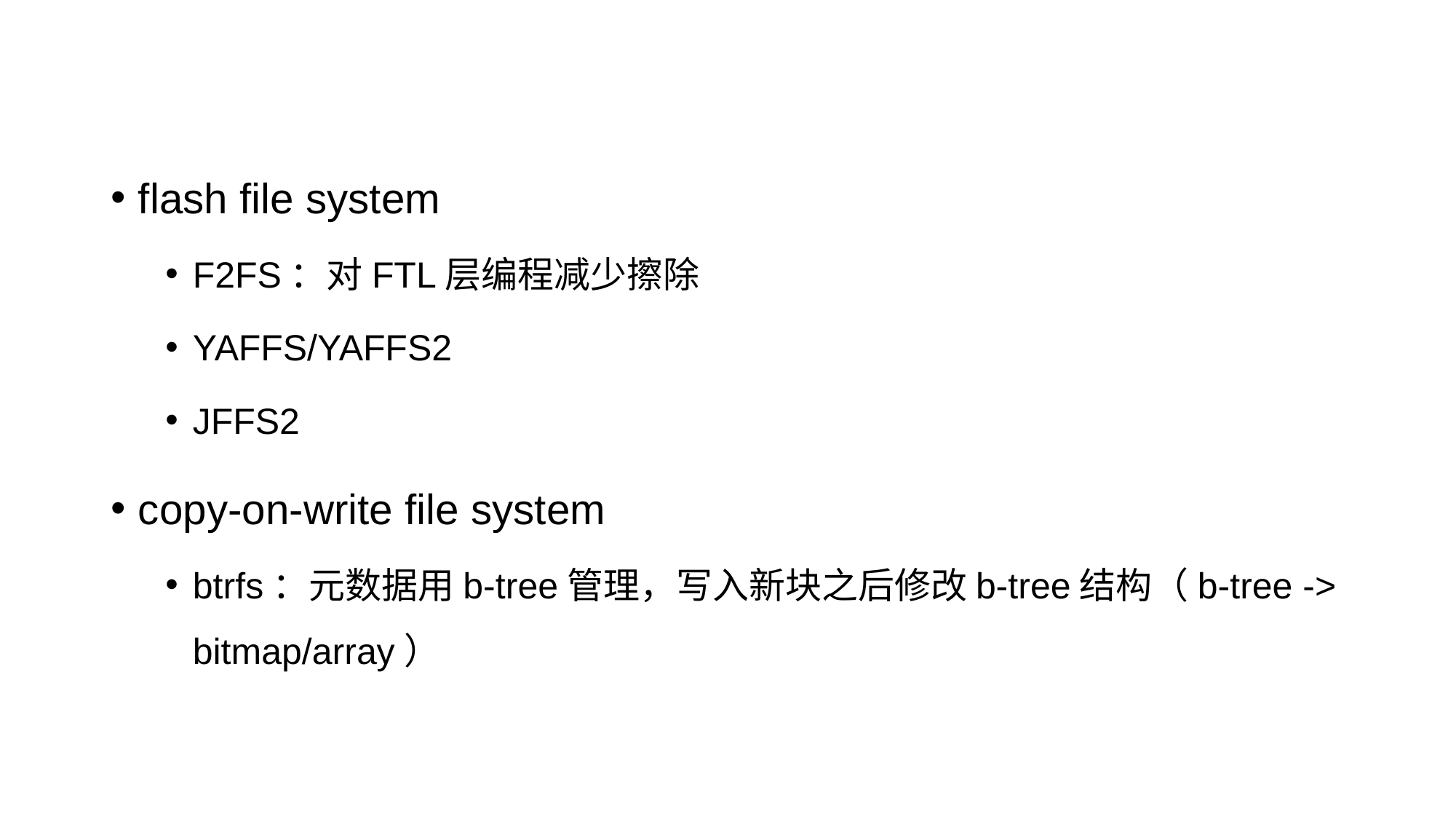

flash file system
F2FS：对FTL层编程减少擦除
YAFFS/YAFFS2
JFFS2
copy-on-write file system
btrfs：元数据用b-tree管理，写入新块之后修改b-tree结构（b-tree -> bitmap/array）